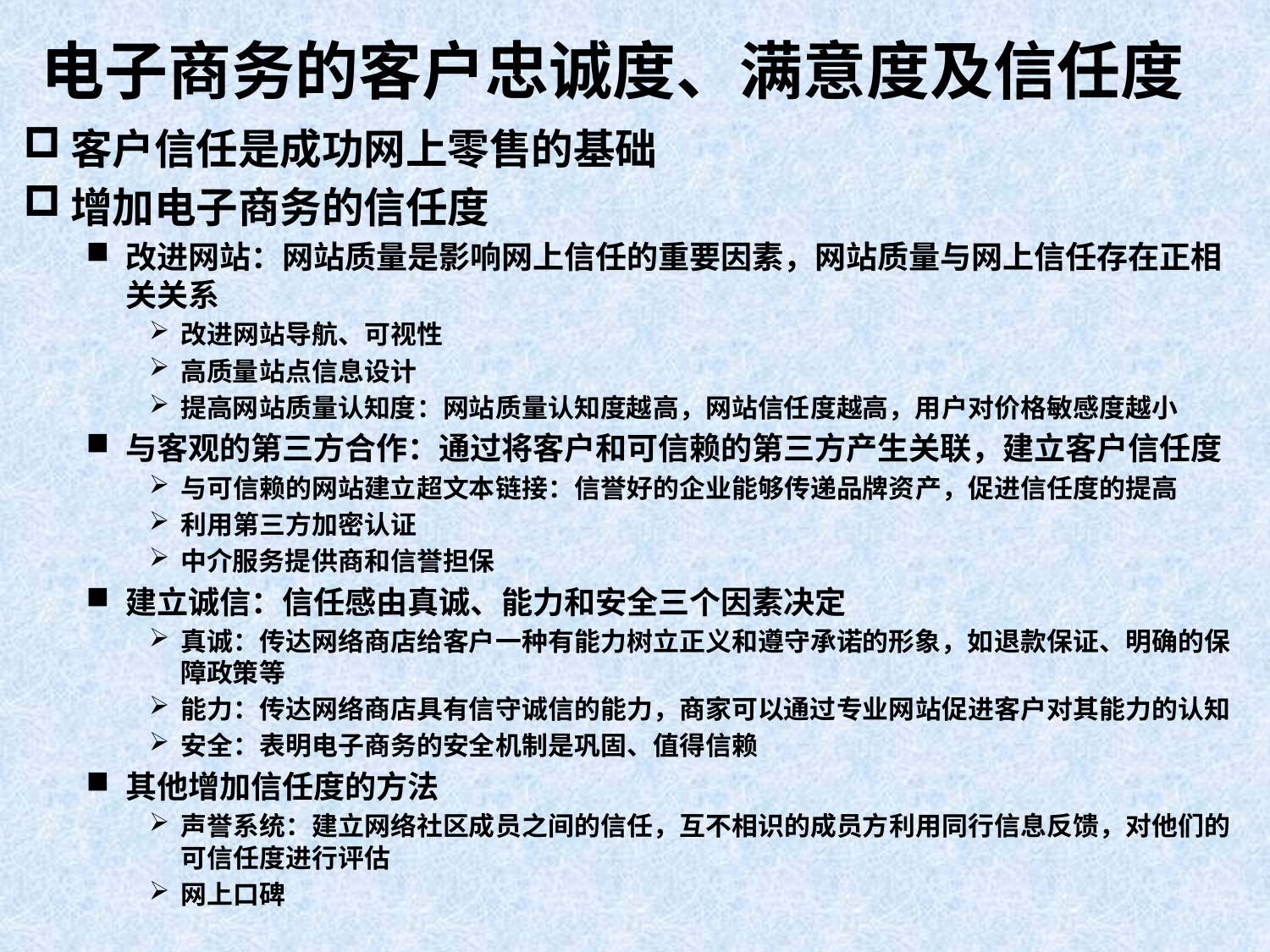

# 电子商务的客户忠诚度、满意度及信任度
客户信任是成功网上零售的基础
增加电子商务的信任度
改进网站：网站质量是影响网上信任的重要因素，网站质量与网上信任存在正相关关系
改进网站导航、可视性
高质量站点信息设计
提高网站质量认知度：网站质量认知度越高，网站信任度越高，用户对价格敏感度越小
与客观的第三方合作：通过将客户和可信赖的第三方产生关联，建立客户信任度
与可信赖的网站建立超文本链接：信誉好的企业能够传递品牌资产，促进信任度的提高
利用第三方加密认证
中介服务提供商和信誉担保
建立诚信：信任感由真诚、能力和安全三个因素决定
真诚：传达网络商店给客户一种有能力树立正义和遵守承诺的形象，如退款保证、明确的保障政策等
能力：传达网络商店具有信守诚信的能力，商家可以通过专业网站促进客户对其能力的认知
安全：表明电子商务的安全机制是巩固、值得信赖
其他增加信任度的方法
声誉系统：建立网络社区成员之间的信任，互不相识的成员方利用同行信息反馈，对他们的可信任度进行评估
网上口碑